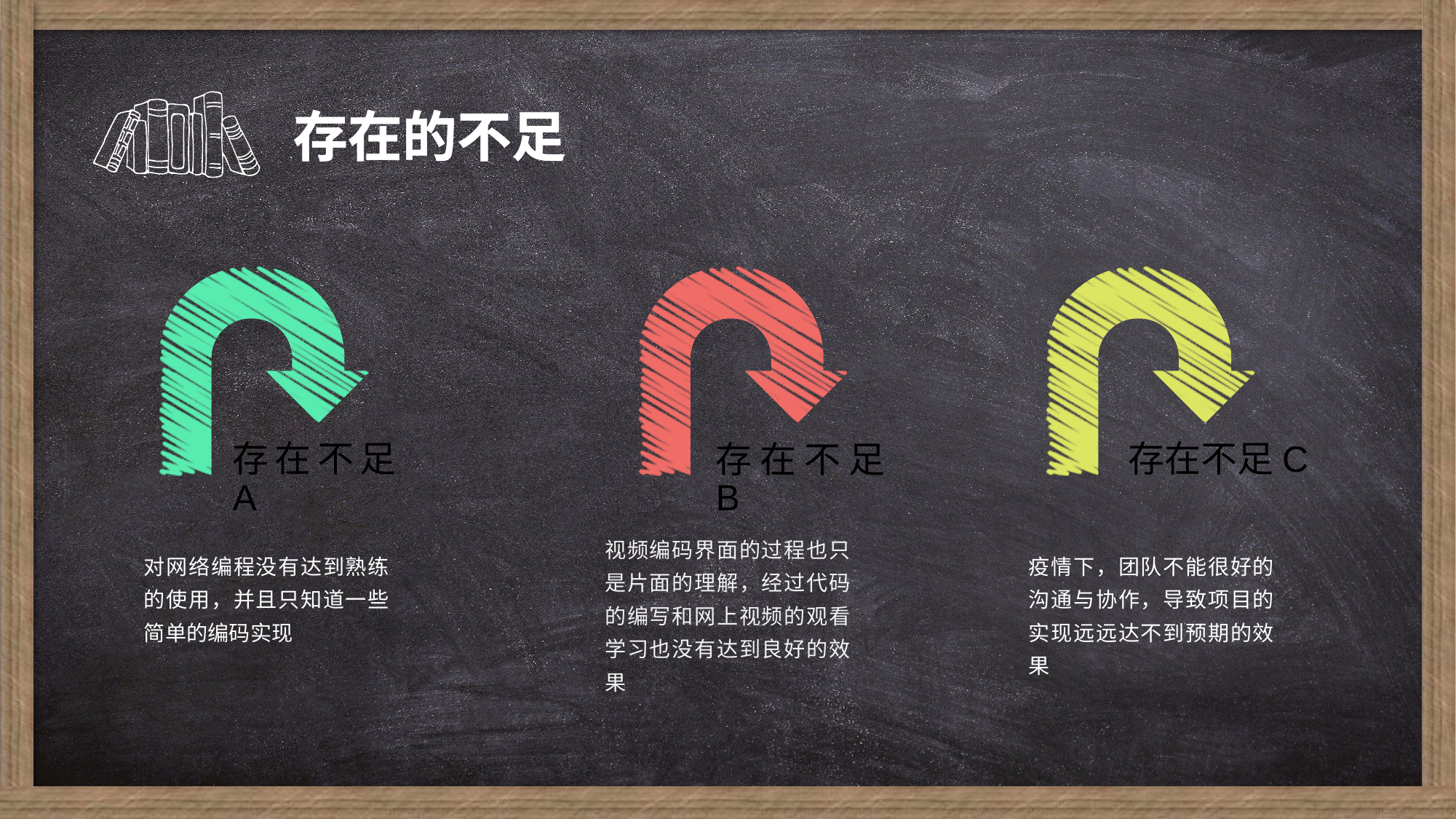

存在的不足

存在不足C
存在不足A
存在不足B
视频编码界面的过程也只是片面的理解，经过代码的编写和网上视频的观看学习也没有达到良好的效果
对网络编程没有达到熟练的使用，并且只知道一些简单的编码实现
疫情下，团队不能很好的沟通与协作，导致项目的实现远远达不到预期的效果